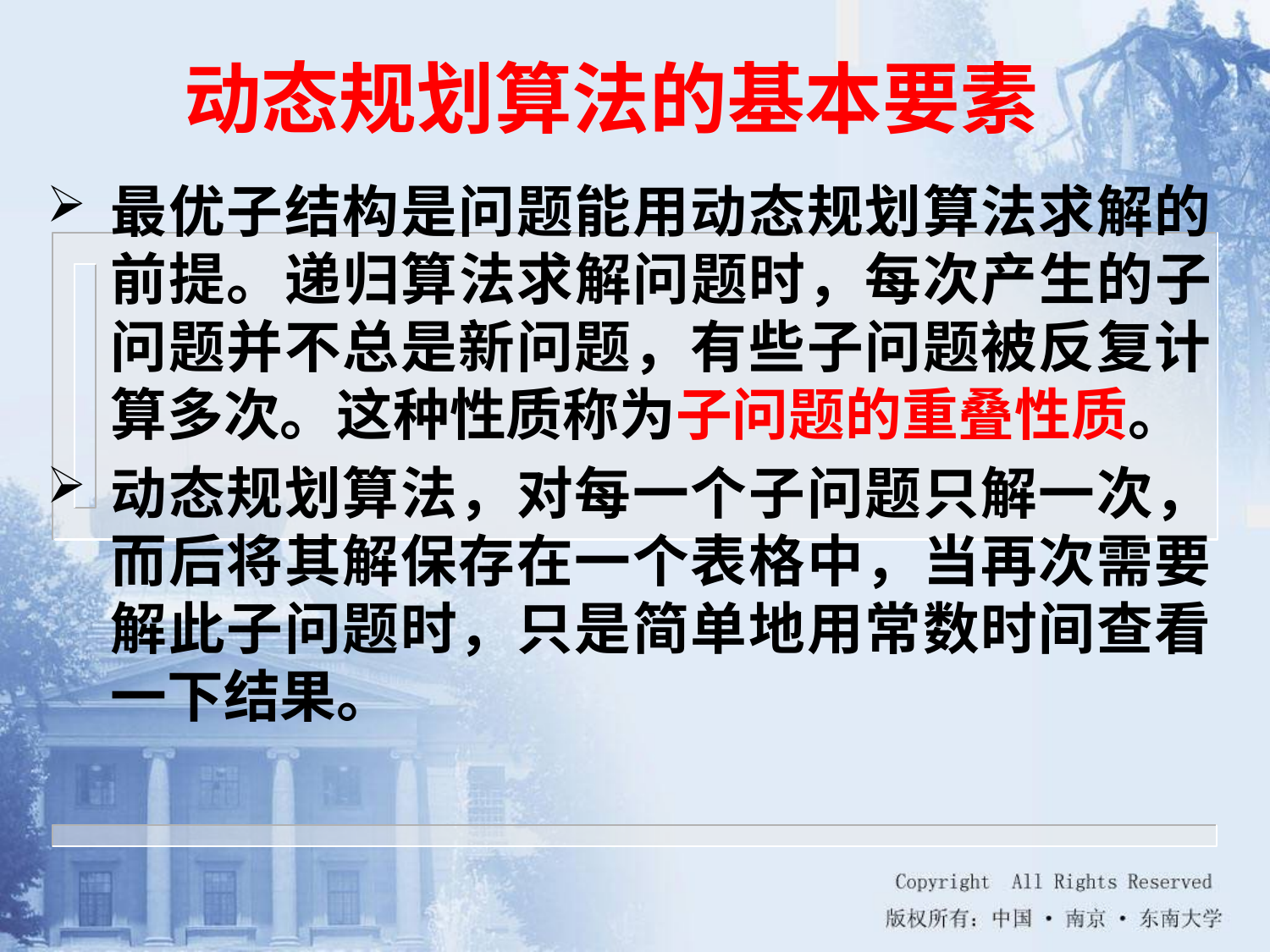

动态规划算法的基本要素
最优子结构是问题能用动态规划算法求解的前提。递归算法求解问题时，每次产生的子问题并不总是新问题，有些子问题被反复计算多次。这种性质称为子问题的重叠性质。
动态规划算法，对每一个子问题只解一次，而后将其解保存在一个表格中，当再次需要解此子问题时，只是简单地用常数时间查看一下结果。